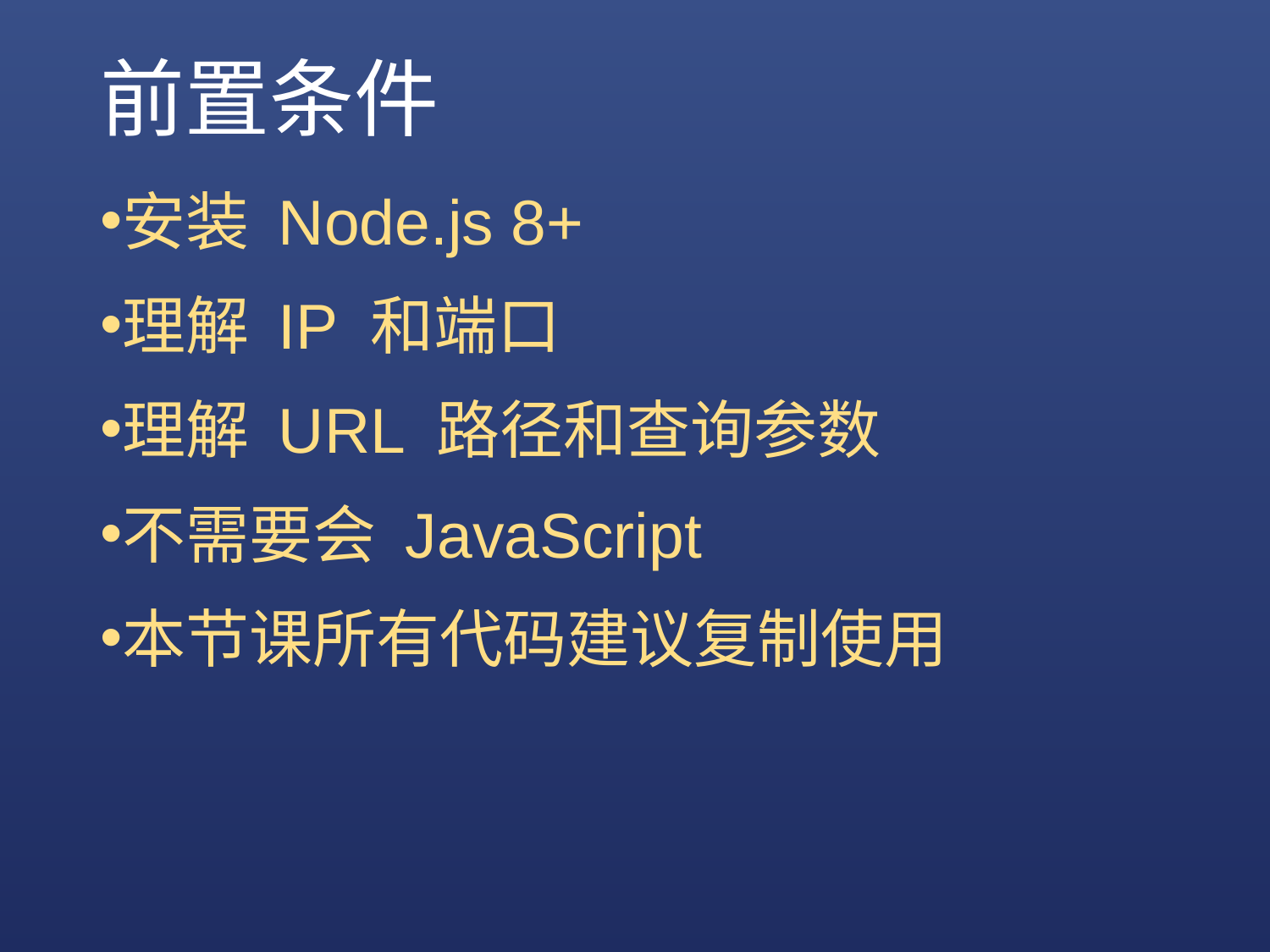

# 前置条件
安装 Node.js 8+
理解 IP 和端口
理解 URL 路径和查询参数
不需要会 JavaScript
本节课所有代码建议复制使用